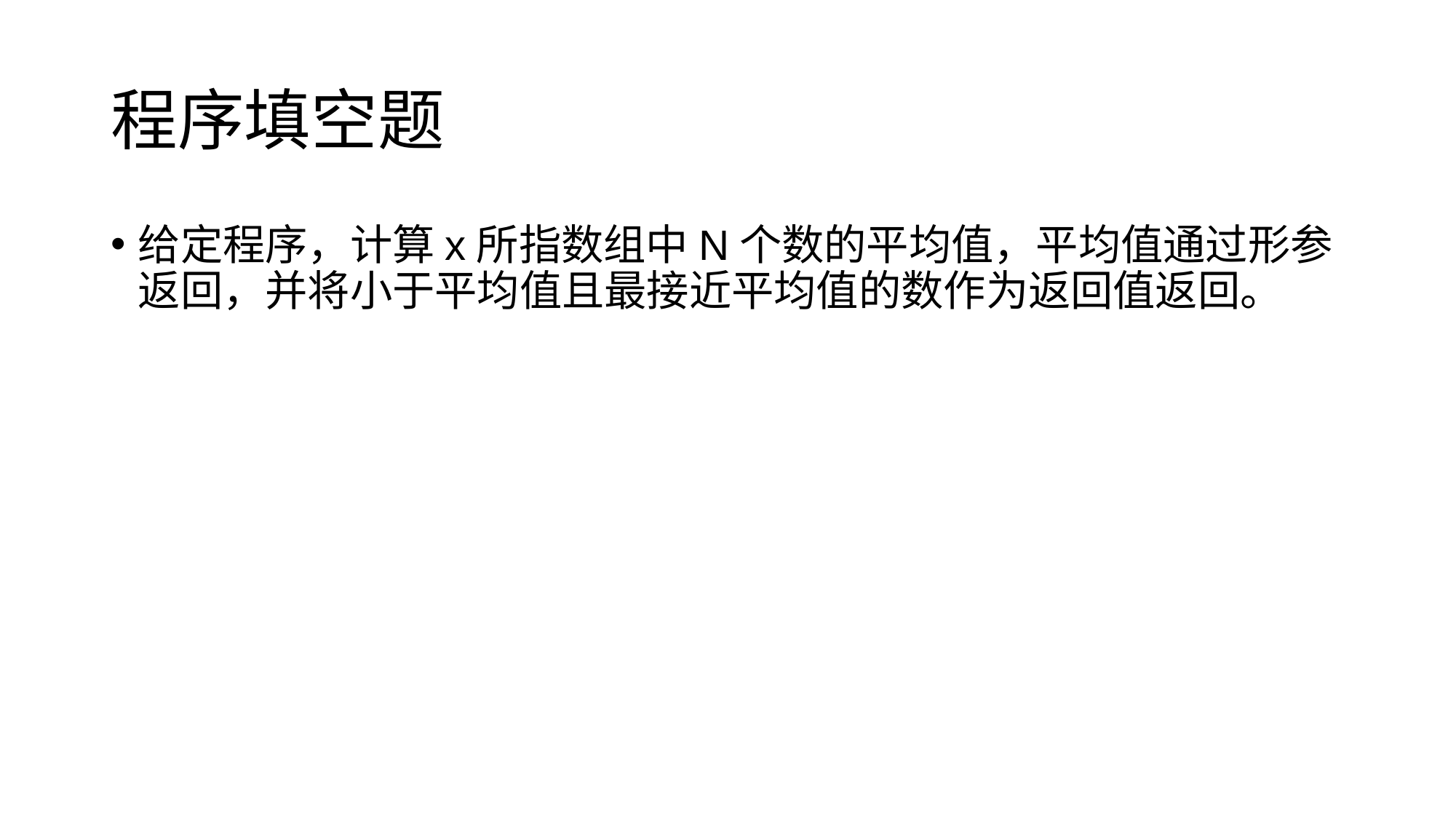

# 程序填空题
给定程序，计算x所指数组中N个数的平均值，平均值通过形参返回，并将小于平均值且最接近平均值的数作为返回值返回。